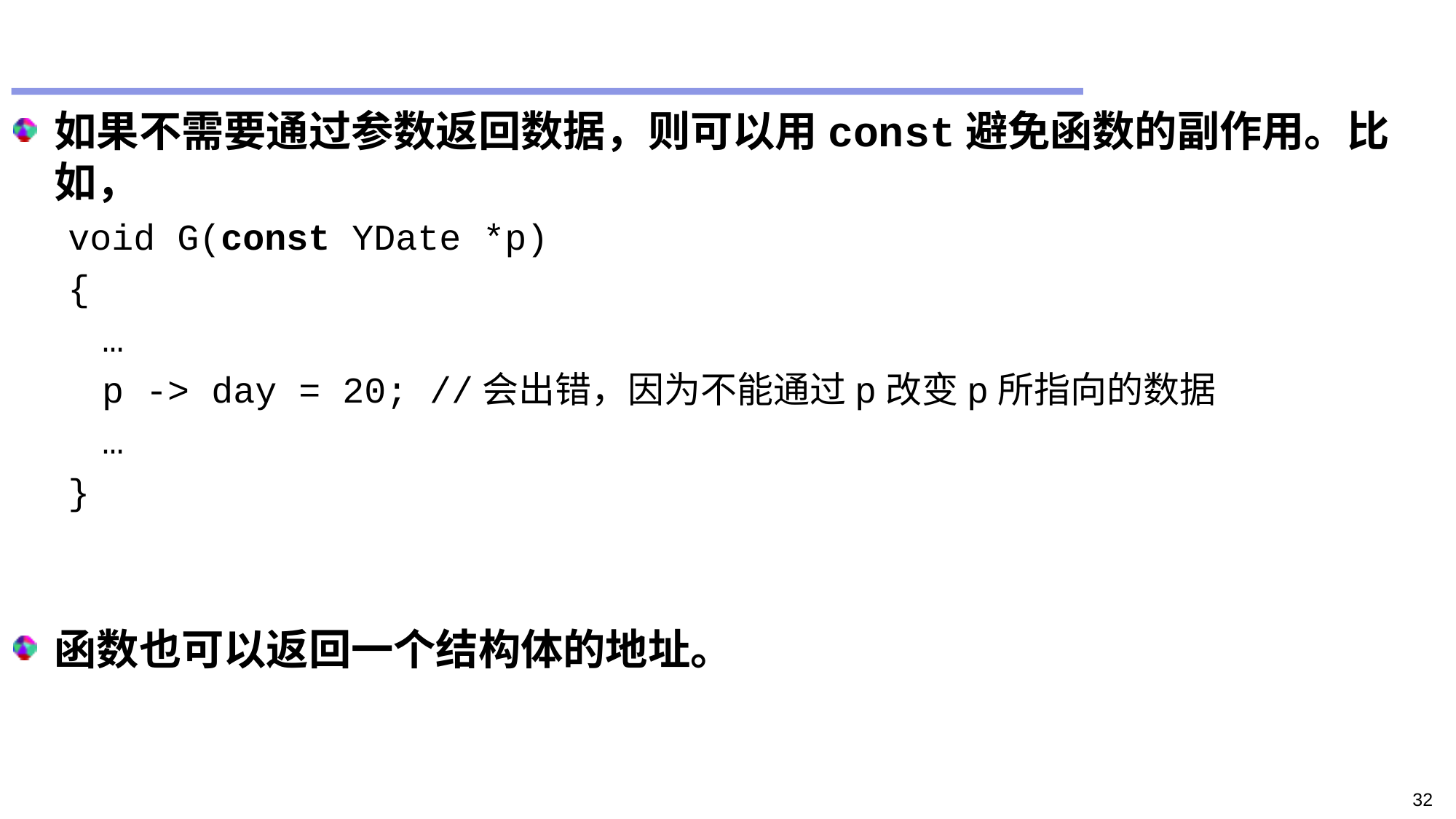

#
如果不需要通过参数返回数据，则可以用const避免函数的副作用。比如，
void G(const YDate *p)
{
	…
	p -> day = 20;	//会出错，因为不能通过p改变p所指向的数据
	…
}

函数也可以返回一个结构体的地址。
32